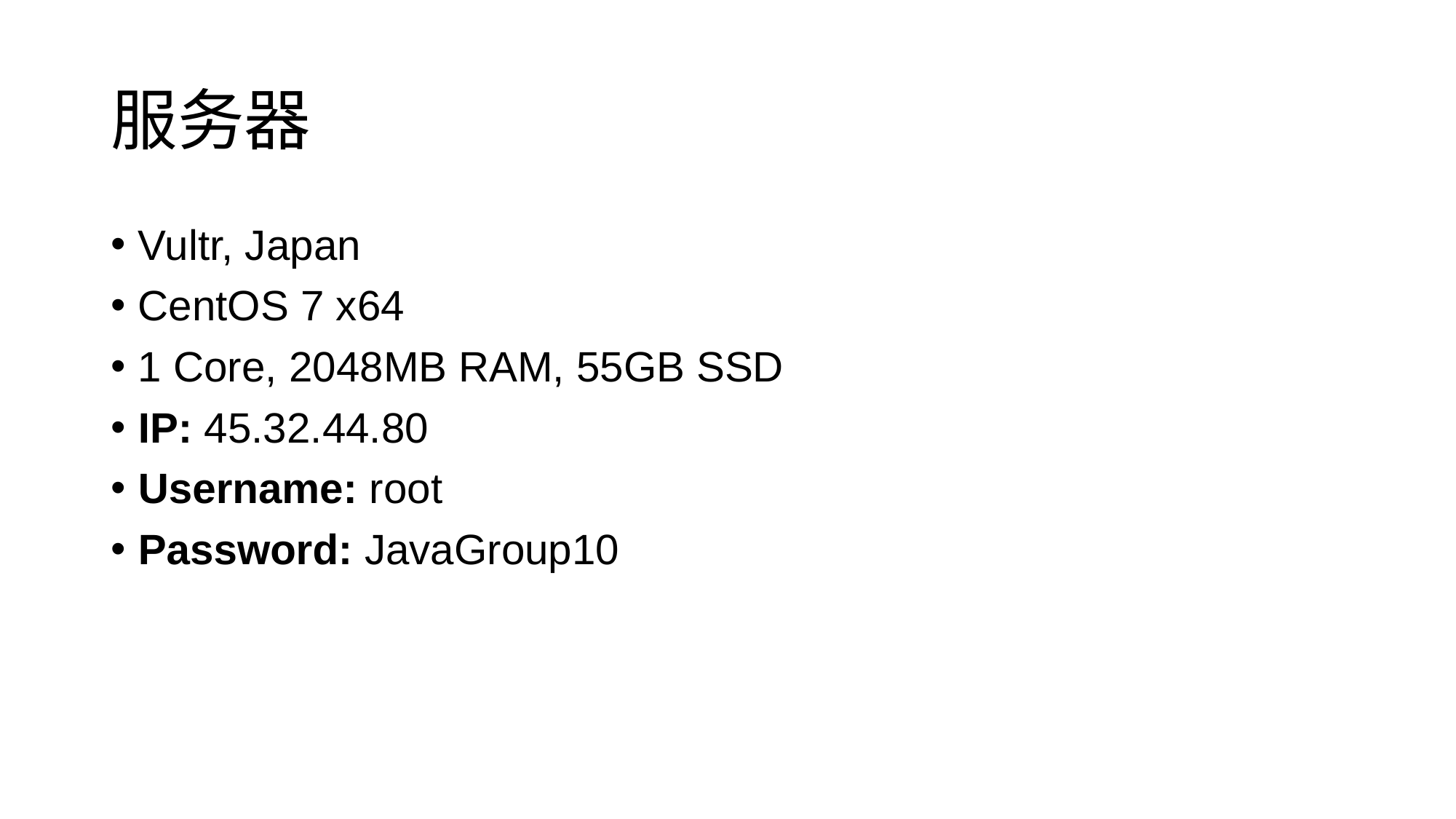

# 服务器
Vultr, Japan
CentOS 7 x64
1 Core, 2048MB RAM, 55GB SSD
IP: 45.32.44.80
Username: root
Password: JavaGroup10